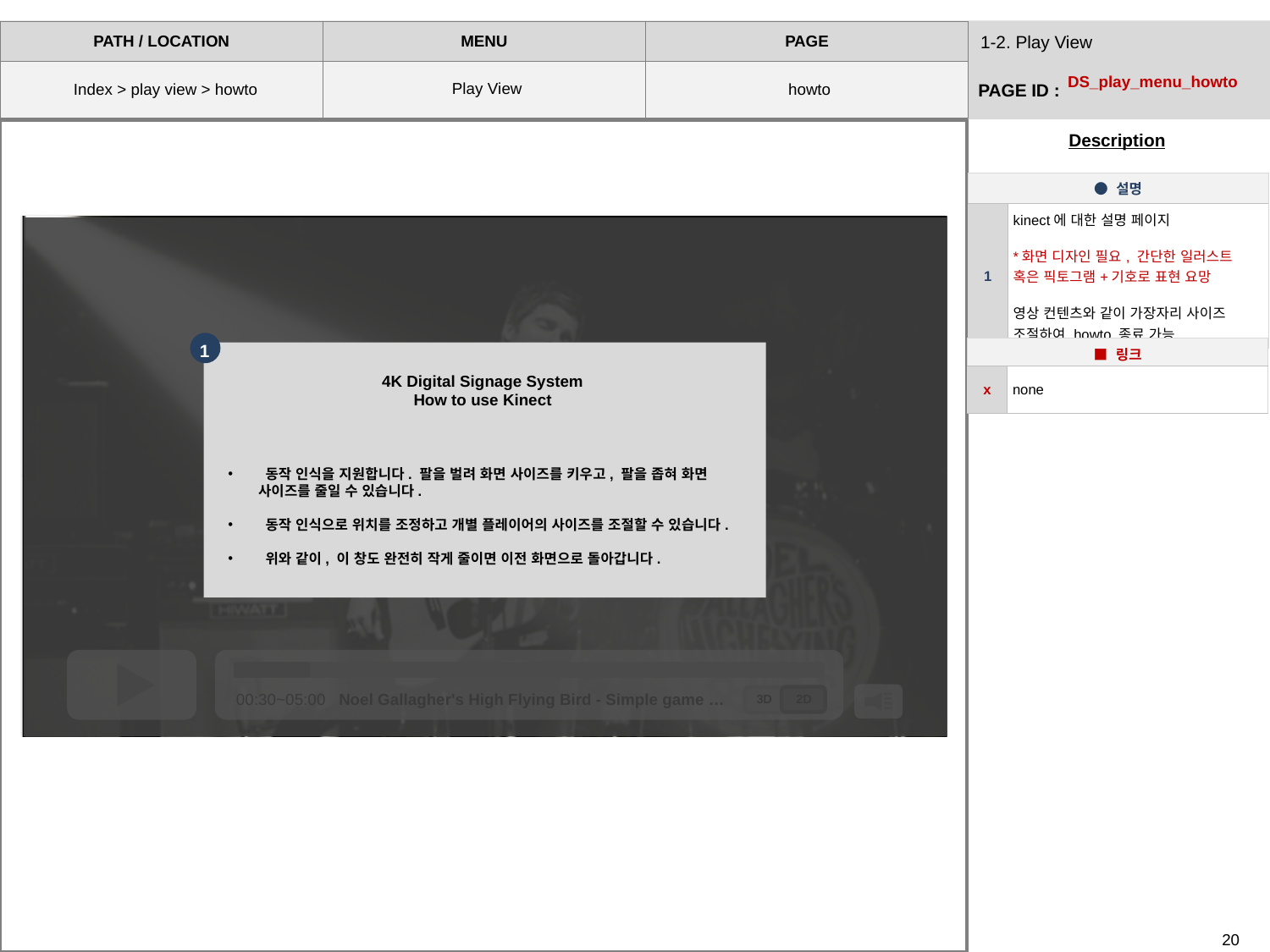

1-2. Play View
DS_play_menu_howto
Play View
howto
Index > play view > howto
| ● 설명 |  |
| --- | --- |
| 1 | kinect에 대한 설명 페이지 \*화면 디자인 필요, 간단한 일러스트 혹은 픽토그램+기호로 표현 요망 영상 컨텐츠와 같이 가장자리 사이즈 조절하여 howto 종료 가능 |

1

| ■ 링크 |  |
| --- | --- |
| x | none |

4K Digital Signage System
How to use Kinect
 동작 인식을 지원합니다. 팔을 벌려 화면 사이즈를 키우고, 팔을 좁혀 화면 사이즈를 줄일 수 있습니다.

 동작 인식으로 위치를 조정하고 개별 플레이어의 사이즈를 조절할 수 있습니다.

 위와 같이, 이 창도 완전히 작게 줄이면 이전 화면으로 돌아갑니다.

00:30~05:00   Noel Gallagher's High Flying Bird - Simple game …

3D

2D

20